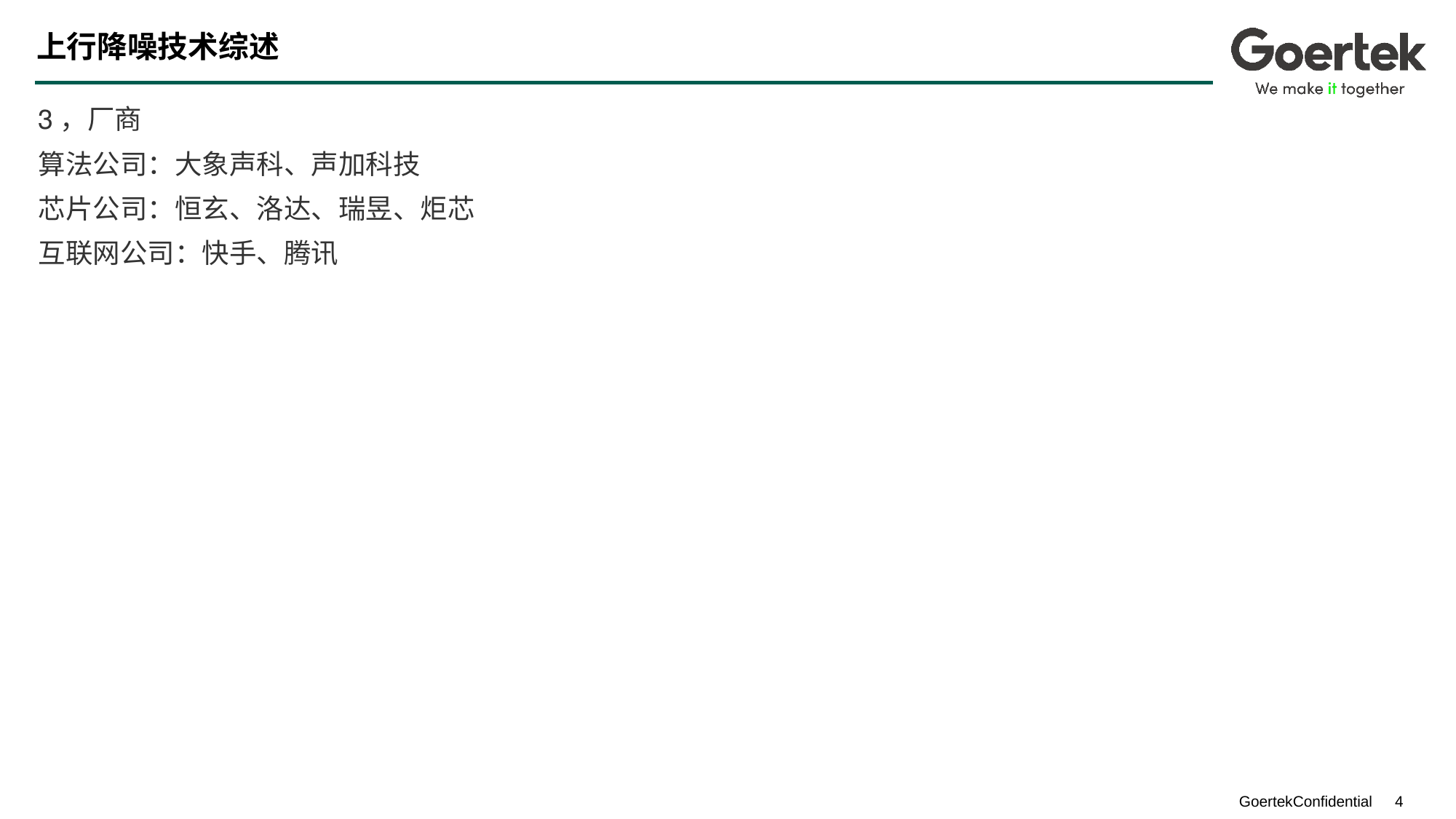

# 上行降噪技术综述
3，厂商
算法公司：大象声科、声加科技
芯片公司：恒玄、洛达、瑞昱、炬芯
互联网公司：快手、腾讯